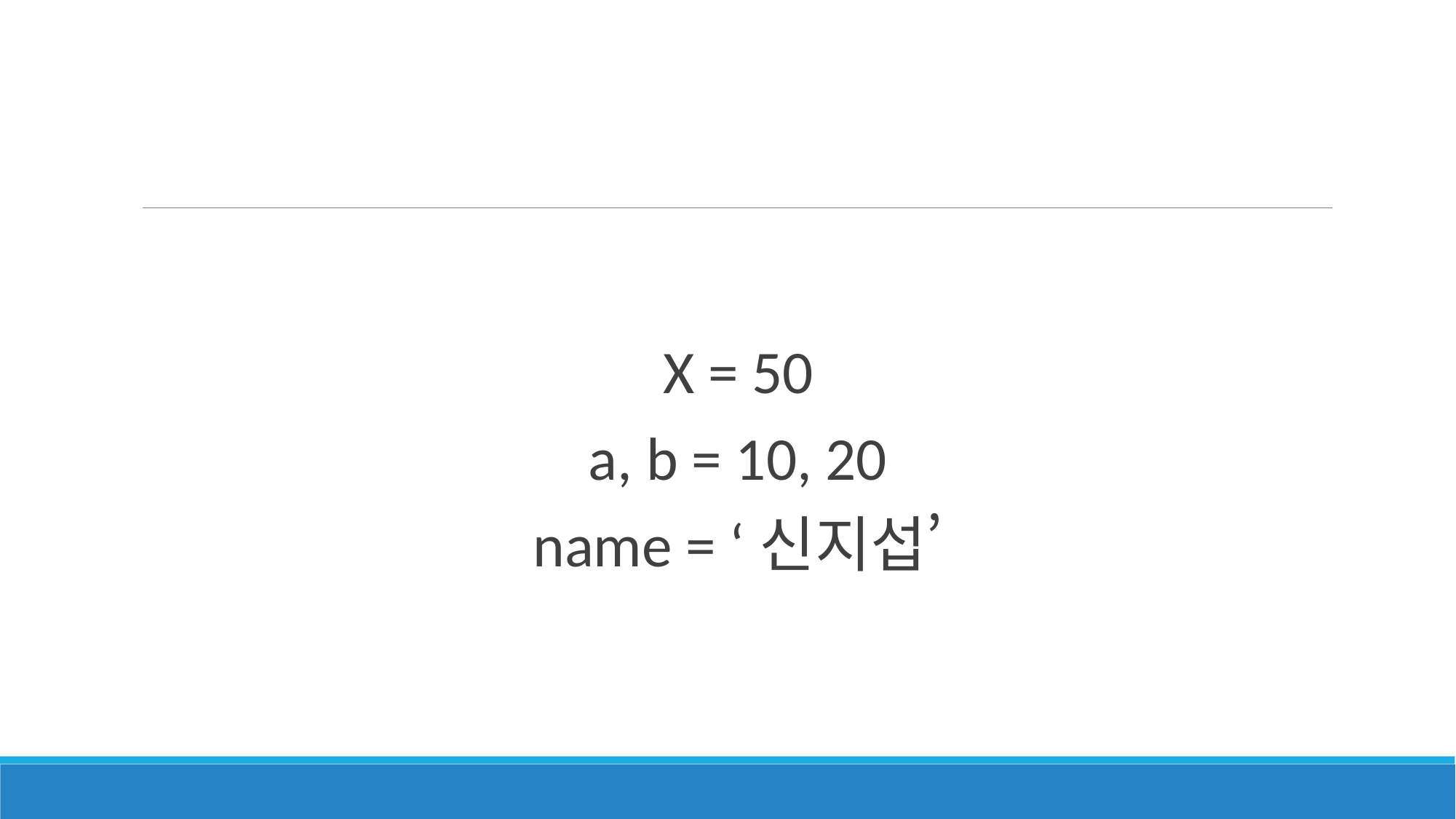

X = 50
a, b = 10, 20
name = ‘신지섭’